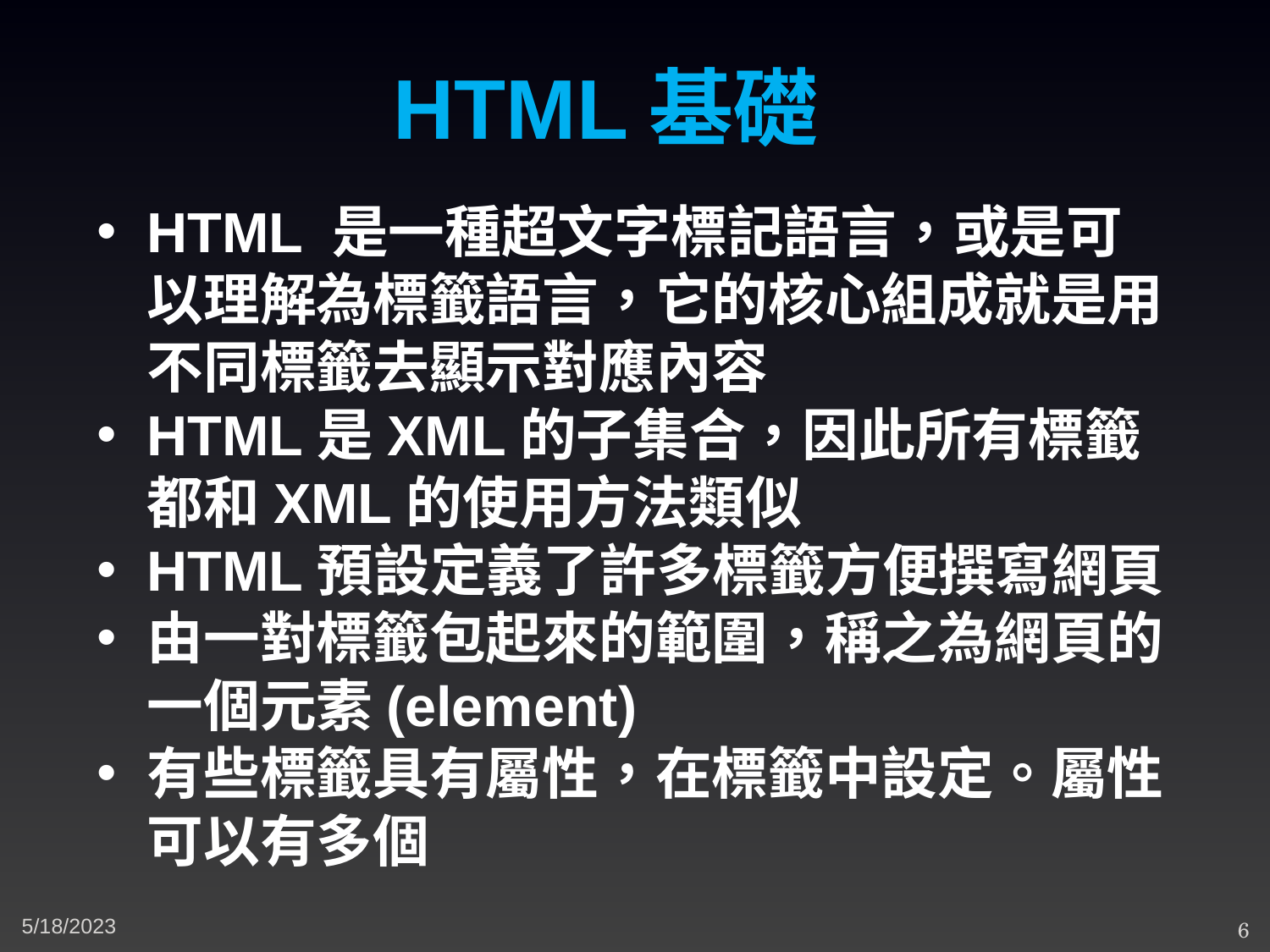

HTML基礎
HTML 是一種超文字標記語言，或是可以理解為標籤語言，它的核心組成就是用不同標籤去顯示對應內容
HTML是XML的子集合，因此所有標籤都和XML的使用方法類似
HTML預設定義了許多標籤方便撰寫網頁
由一對標籤包起來的範圍，稱之為網頁的一個元素(element)
有些標籤具有屬性，在標籤中設定。屬性可以有多個

5/18/2023
6